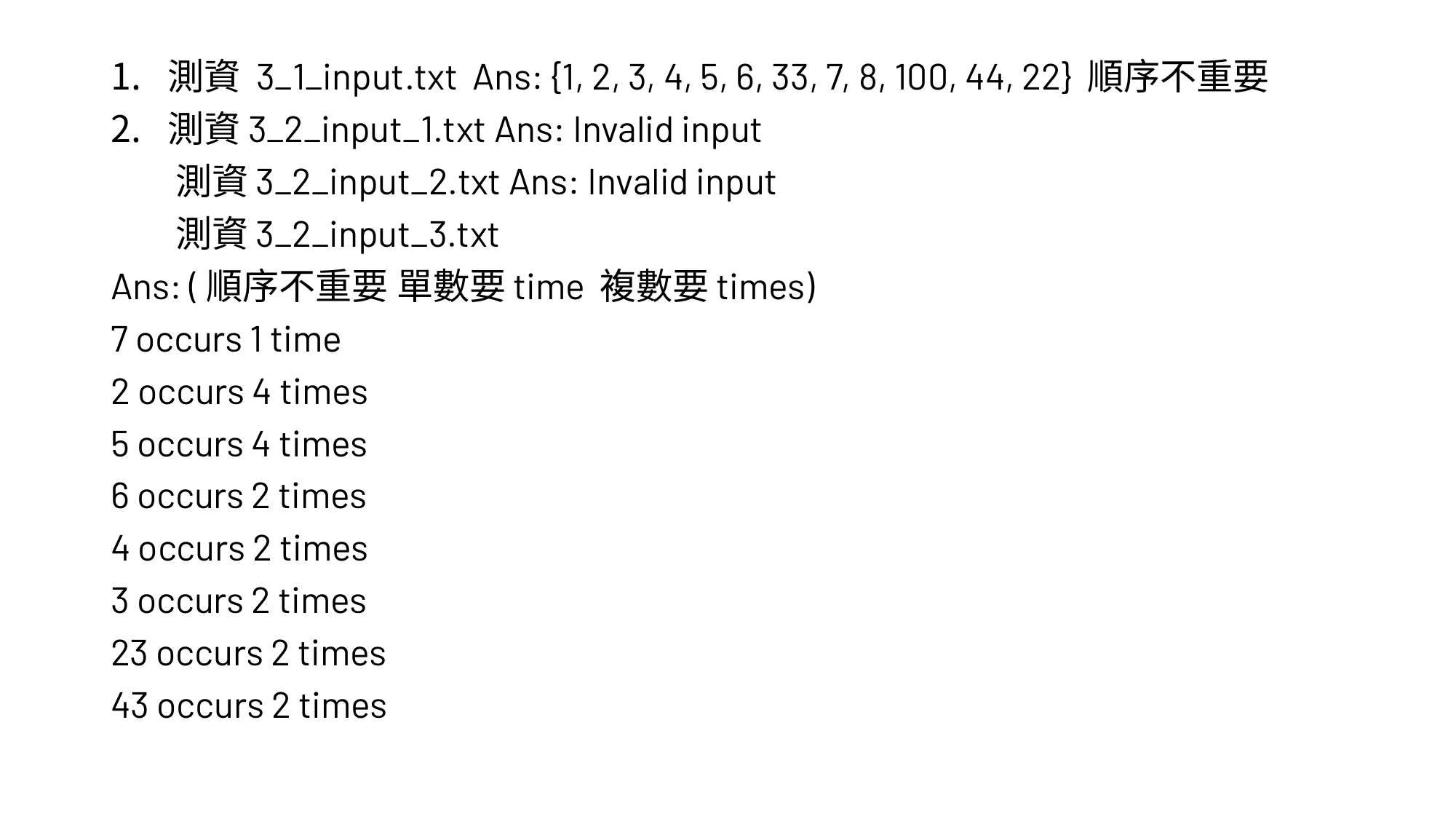

測資 3_1_input.txt  Ans: {1, 2, 3, 4, 5, 6, 33, 7, 8, 100, 44, 22} 順序不重要
測資3_2_input_1.txt Ans: Invalid input
       測資3_2_input_2.txt Ans: Invalid input
       測資3_2_input_3.txt
Ans: (順序不重要 單數要time 複數要times)
7 occurs 1 time
2 occurs 4 times
5 occurs 4 times
6 occurs 2 times
4 occurs 2 times
3 occurs 2 times
23 occurs 2 times
43 occurs 2 times